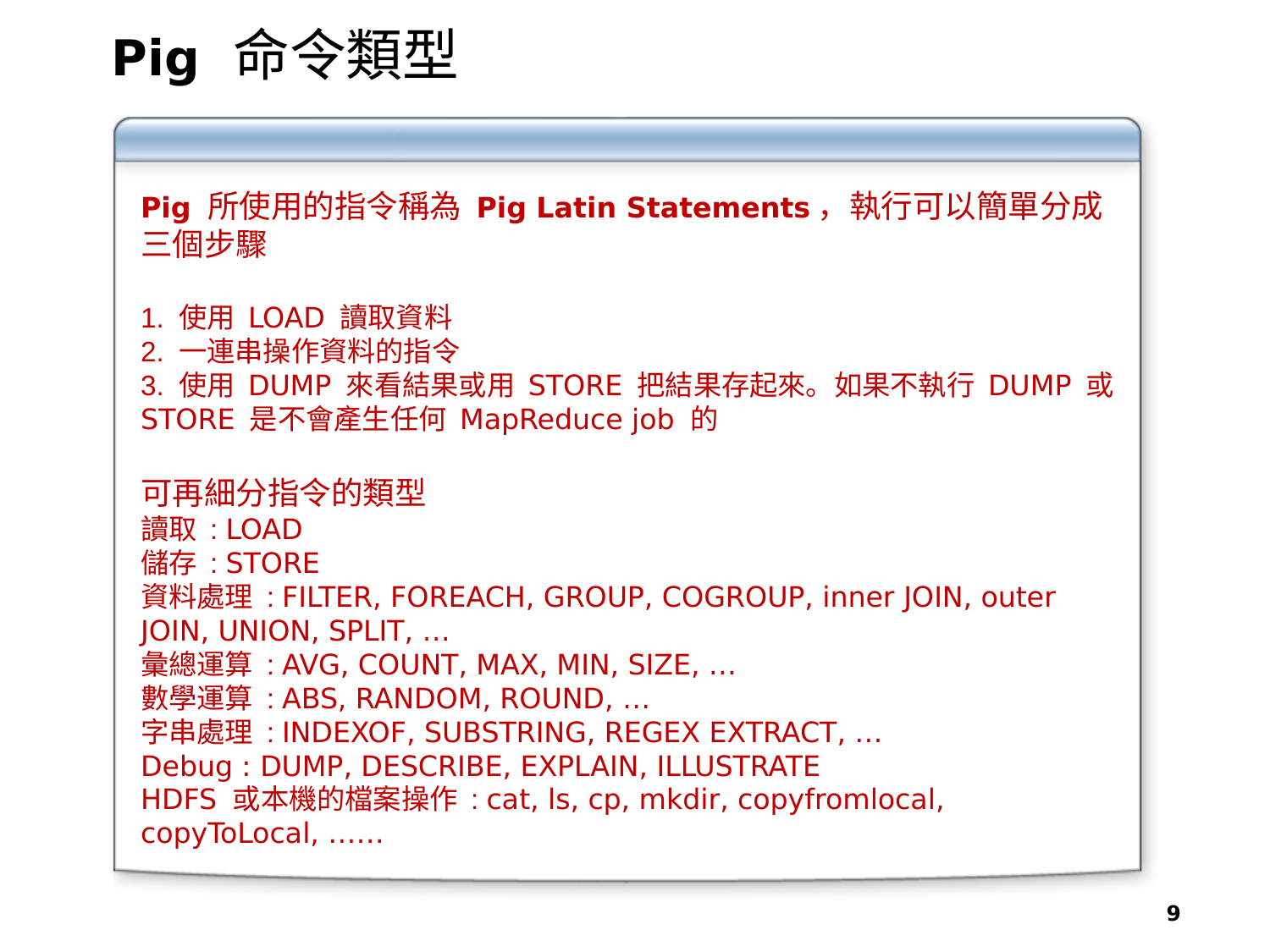

Pig 命令類型
Pig 所使用的指令稱為 Pig Latin Statements，執行可以簡單分成三個步驟

1. 使用 LOAD 讀取資料
2. 一連串操作資料的指令
3. 使用 DUMP 來看結果或用 STORE 把結果存起來。如果不執行 DUMP 或 STORE 是不會產生任何 MapReduce job 的

可再細分指令的類型
讀取 : LOAD
儲存 : STORE
資料處理 : FILTER, FOREACH, GROUP, COGROUP, inner JOIN, outer JOIN, UNION, SPLIT, …
彙總運算 : AVG, COUNT, MAX, MIN, SIZE, …
數學運算 : ABS, RANDOM, ROUND, …
字串處理 : INDEXOF, SUBSTRING, REGEX EXTRACT, …
Debug : DUMP, DESCRIBE, EXPLAIN, ILLUSTRATE
HDFS 或本機的檔案操作 : cat, ls, cp, mkdir, copyfromlocal, copyToLocal, ……
9